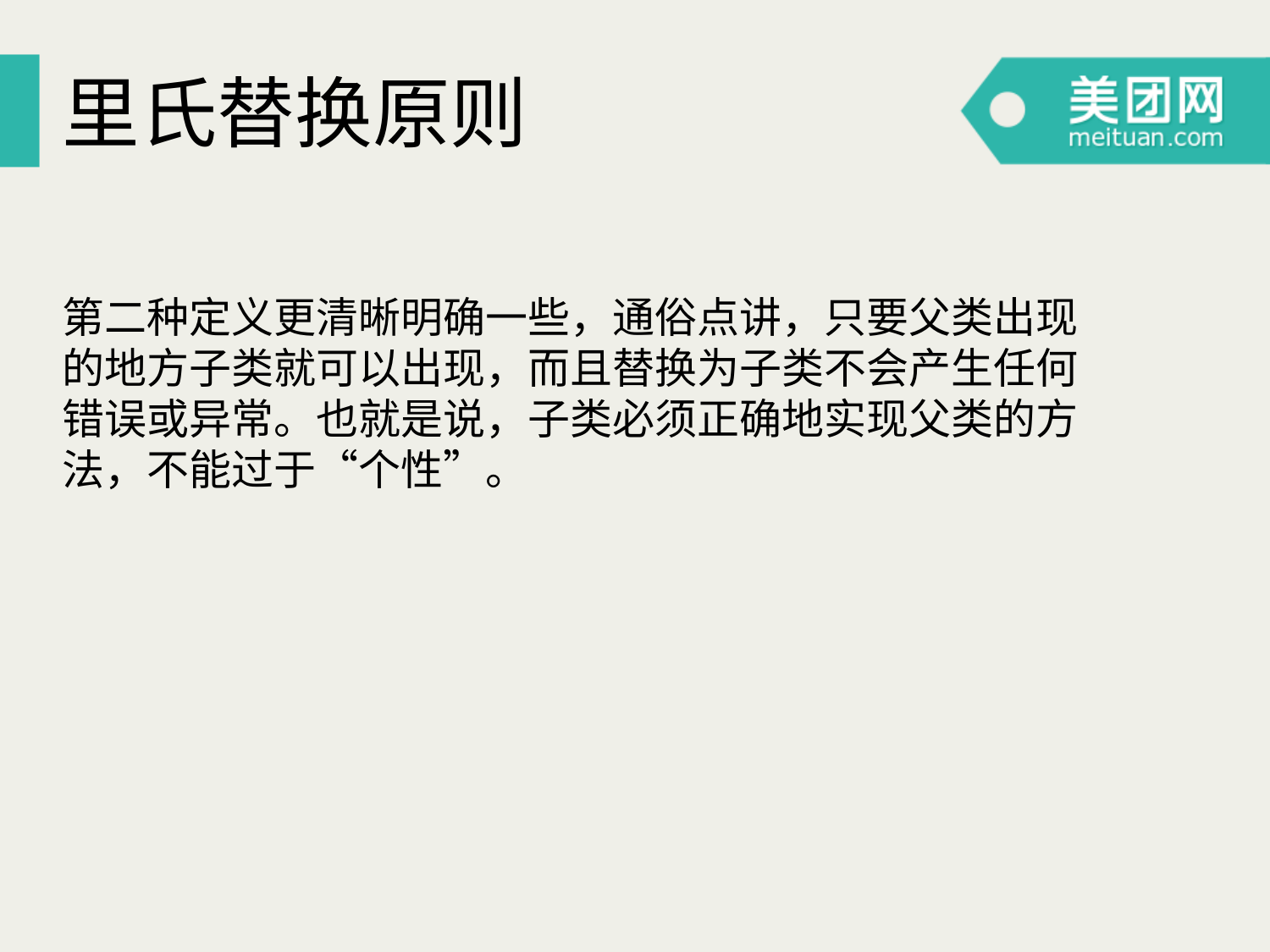

里氏替换原则
第二种定义更清晰明确一些，通俗点讲，只要父类出现的地方子类就可以出现，而且替换为子类不会产生任何错误或异常。也就是说，子类必须正确地实现父类的方法，不能过于“个性”。